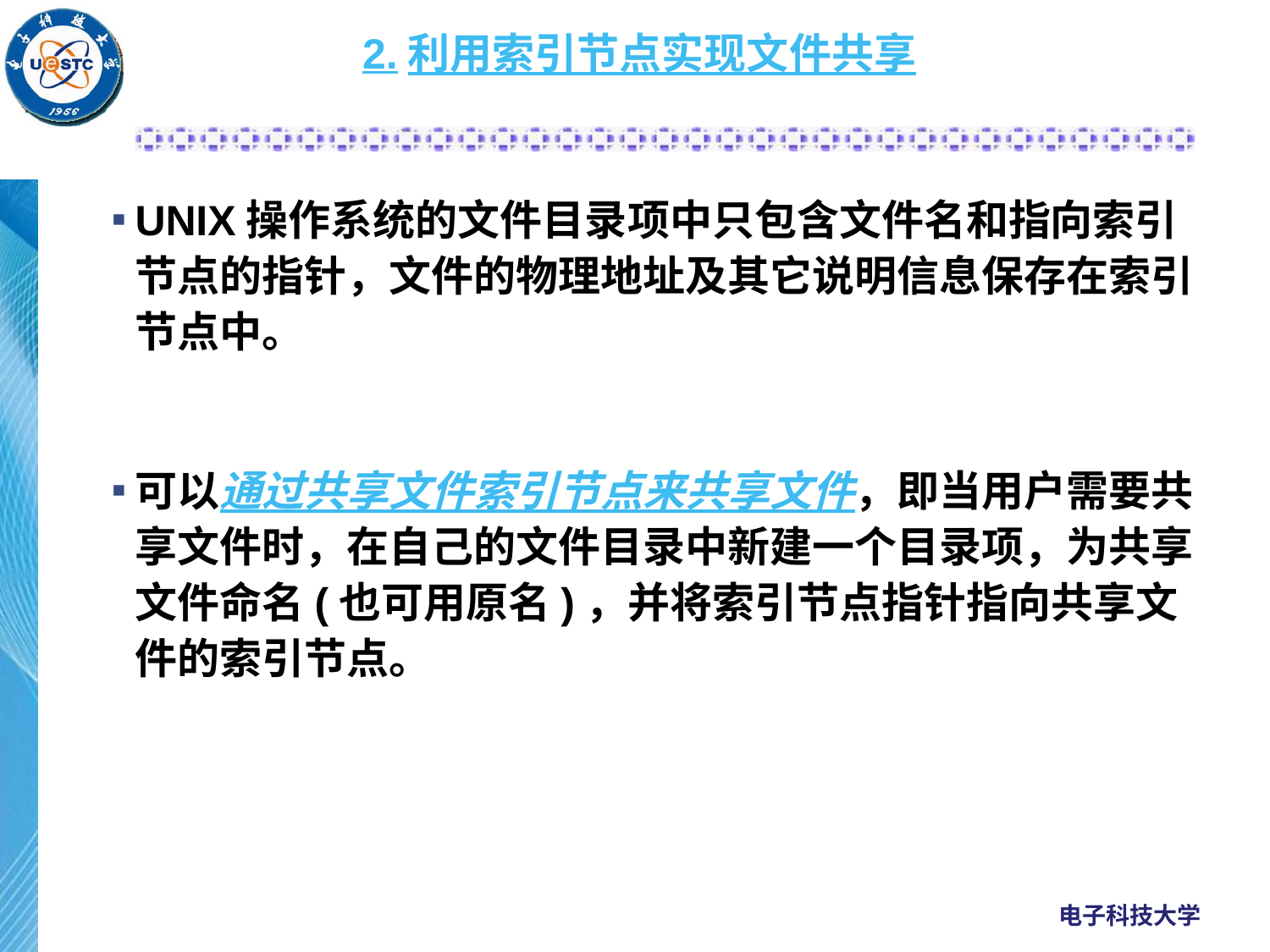

# 2.利用索引节点实现文件共享
UNIX操作系统的文件目录项中只包含文件名和指向索引节点的指针，文件的物理地址及其它说明信息保存在索引节点中。

可以通过共享文件索引节点来共享文件，即当用户需要共享文件时，在自己的文件目录中新建一个目录项，为共享文件命名(也可用原名)，并将索引节点指针指向共享文件的索引节点。